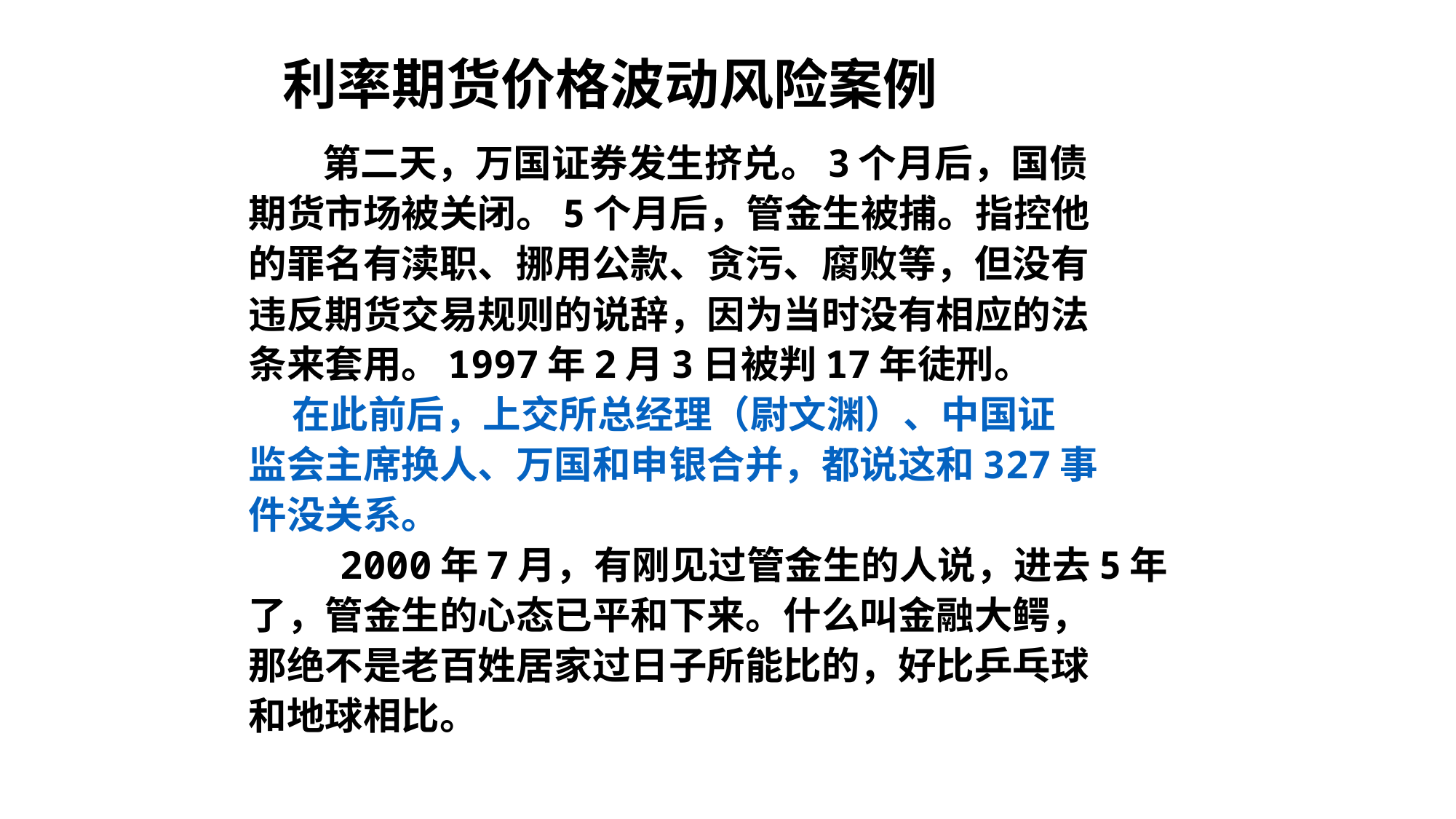

利率期货价格波动风险案例
           第二天，万国证券发生挤兑。3个月后，国债
期货市场被关闭。5个月后，管金生被捕。指控他
的罪名有渎职、挪用公款、贪污、腐败等，但没有
违反期货交易规则的说辞，因为当时没有相应的法
条来套用。1997年2月3日被判17年徒刑。
    在此前后，上交所总经理（尉文渊）、中国证
监会主席换人、万国和申银合并，都说这和327事
件没关系。
    2000年7月，有刚见过管金生的人说，进去5年
了，管金生的心态已平和下来。什么叫金融大鳄，
那绝不是老百姓居家过日子所能比的，好比乒乓球
和地球相比。